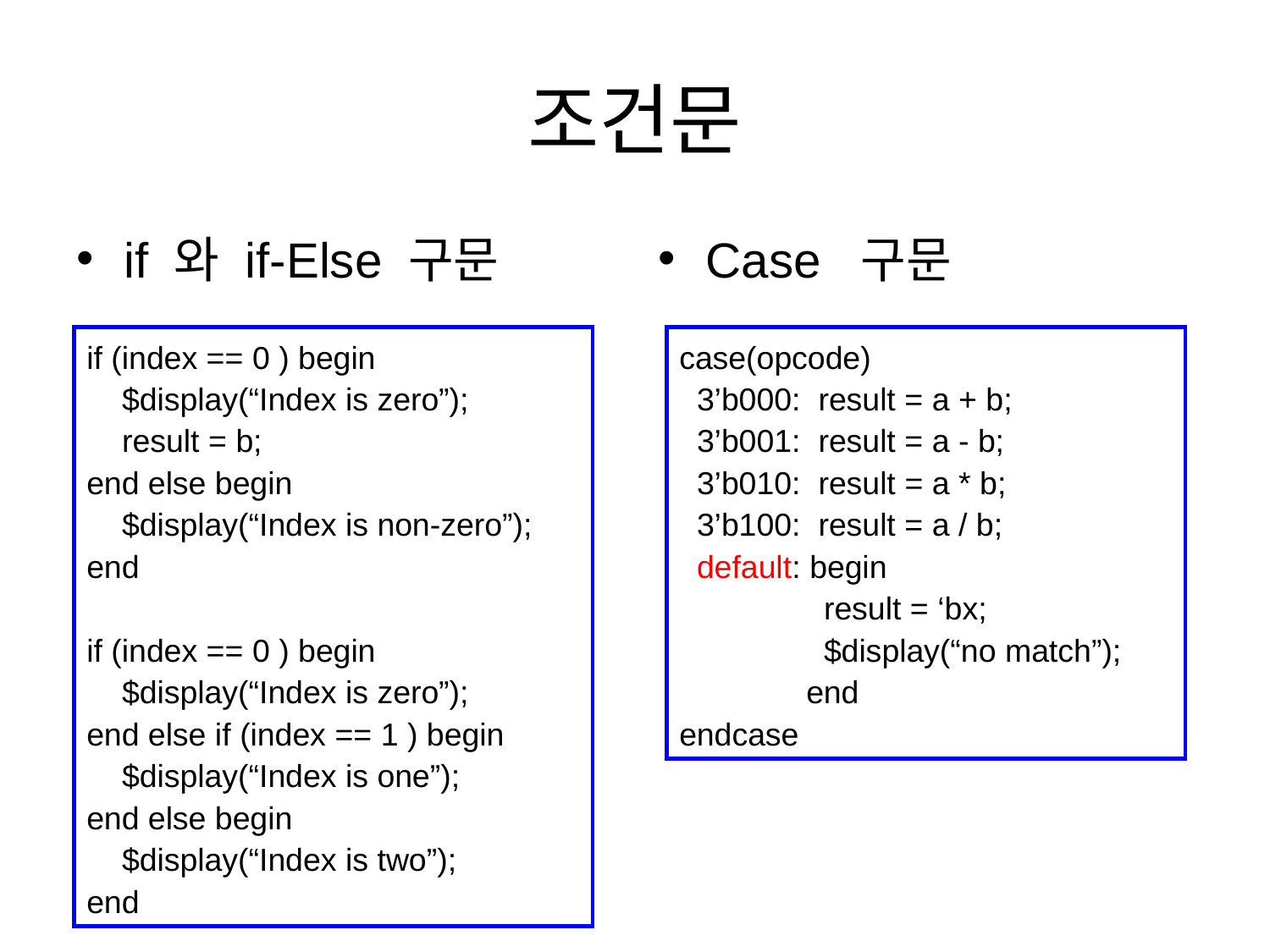

# 조건문
if 와 if-Else 구문
Case  구문

if (index == 0 ) begin
    $display(“Index is zero”);
    result = b;
end else begin
    $display(“Index is non-zero”);
end

if (index == 0 ) begin
    $display(“Index is zero”);
end else if (index == 1 ) begin
    $display(“Index is one”);
end else begin
    $display(“Index is two”);
end
case(opcode)
  3’b000:  result = a + b;
  3’b001:  result = a - b;
  3’b010:  result = a * b;
  3’b100:  result = a / b;
  default: begin
	  result = ‘bx;
	  $display(“no match”);
	end
endcase